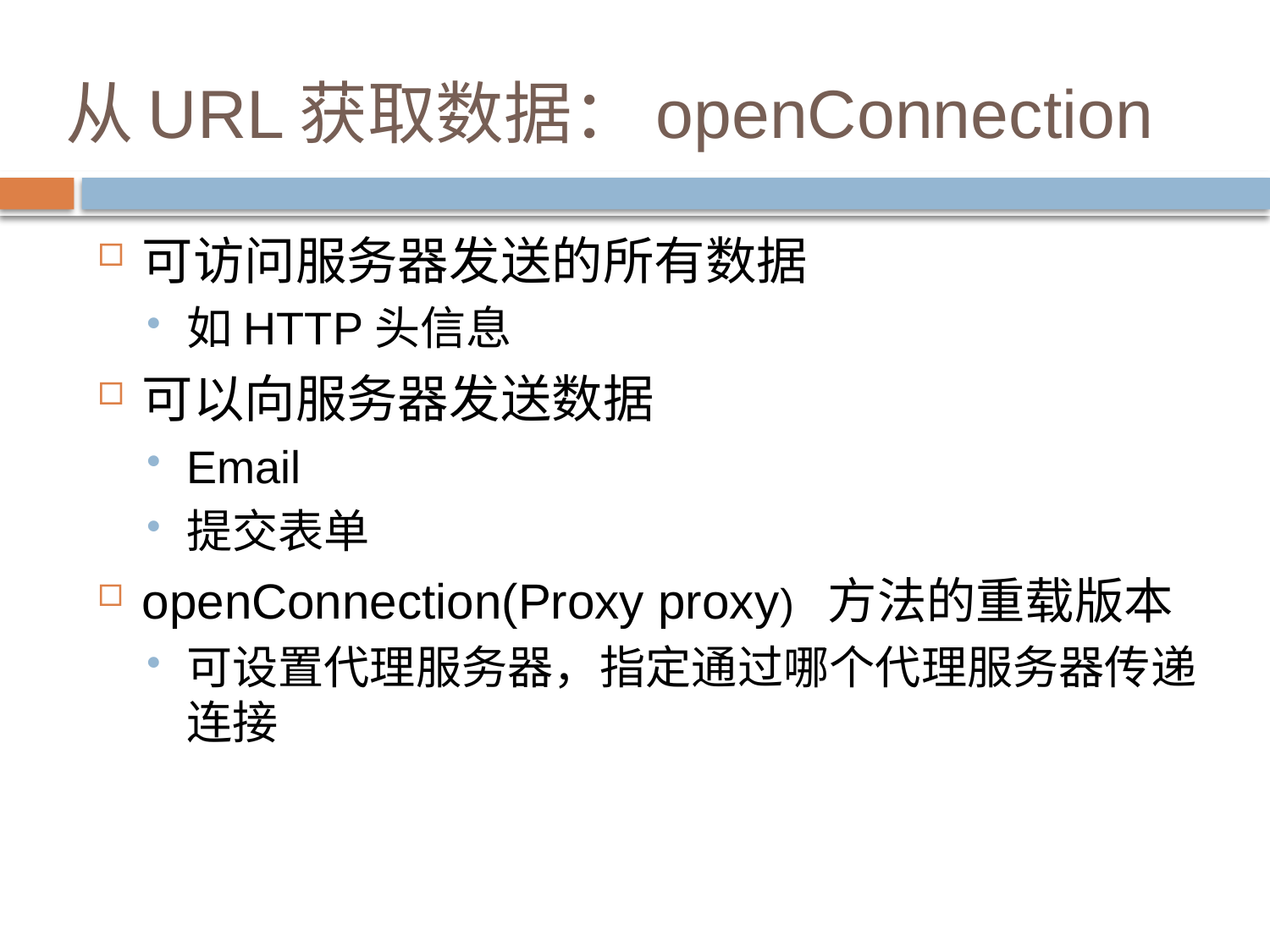

# 从URL获取数据：openConnection
可访问服务器发送的所有数据
如HTTP头信息
可以向服务器发送数据
Email
提交表单
openConnection(Proxy proxy)  方法的重载版本
可设置代理服务器，指定通过哪个代理服务器传递连接